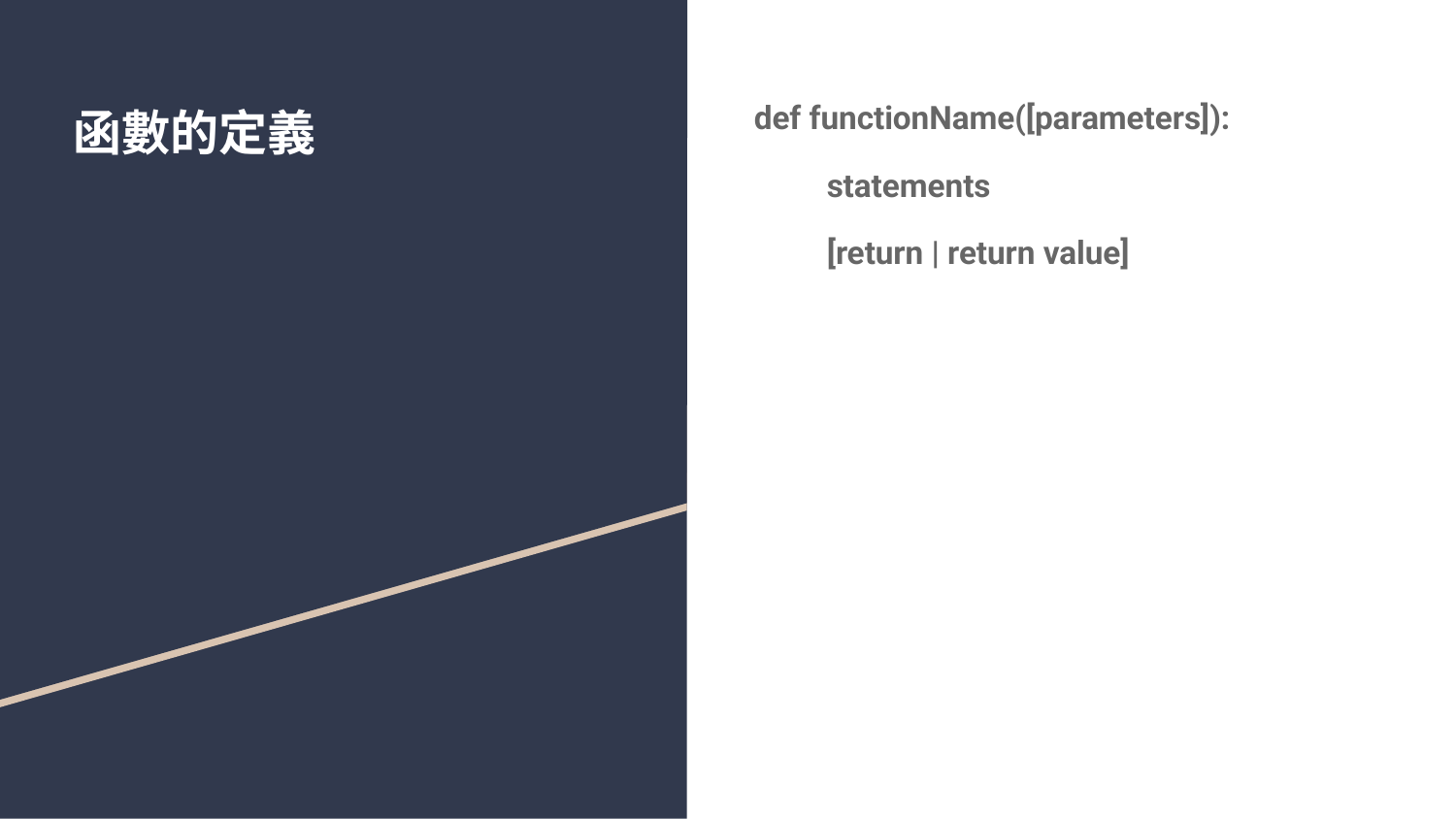

# 函數的定義
def functionName([parameters]):
statements
[return | return value]